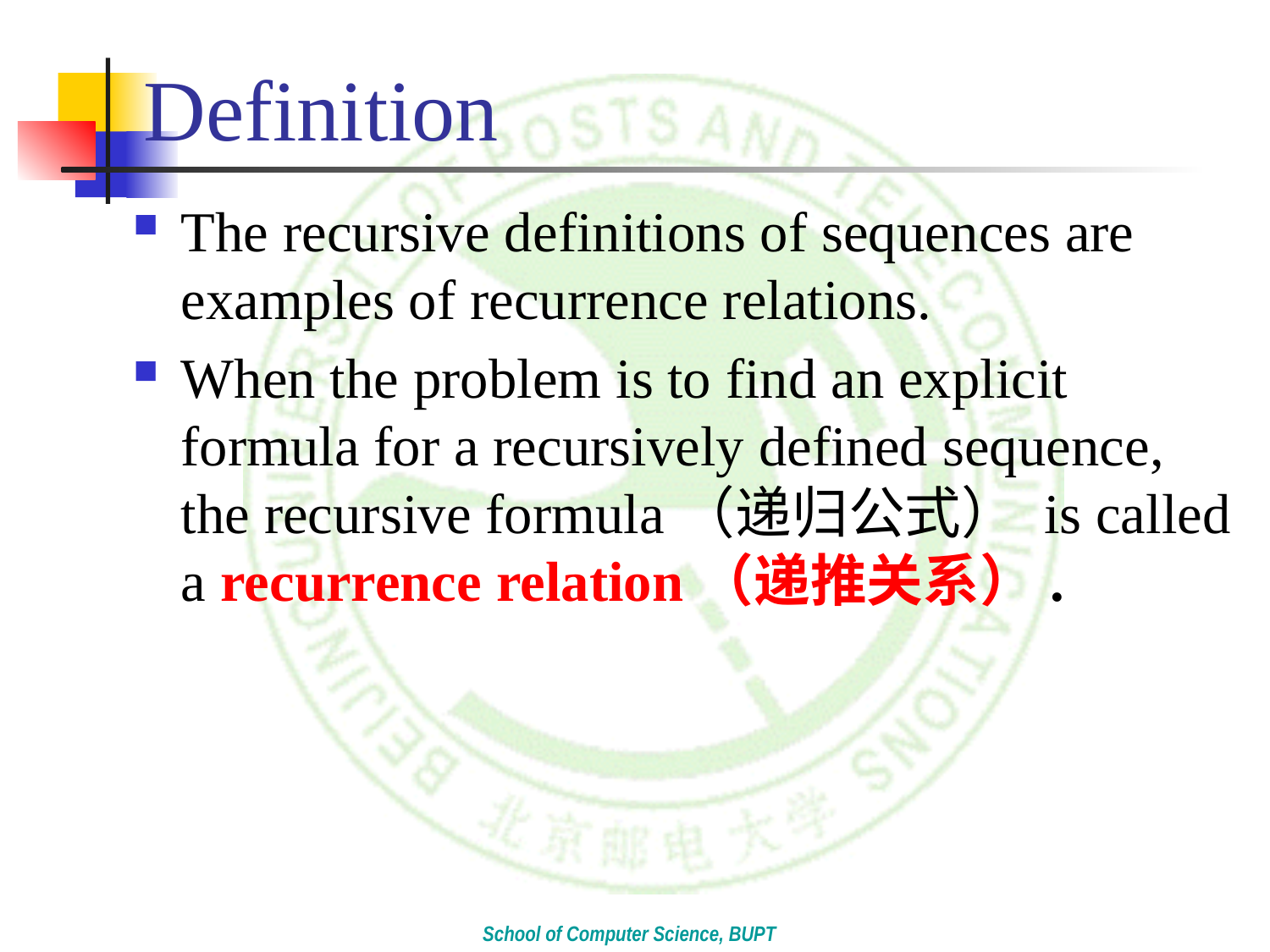

# Definition
The recursive definitions of sequences are examples of recurrence relations.
When the problem is to find an explicit formula for a recursively defined sequence, the recursive formula（递归公式） is called a recurrence relation（递推关系）.

School of Computer Science, BUPT